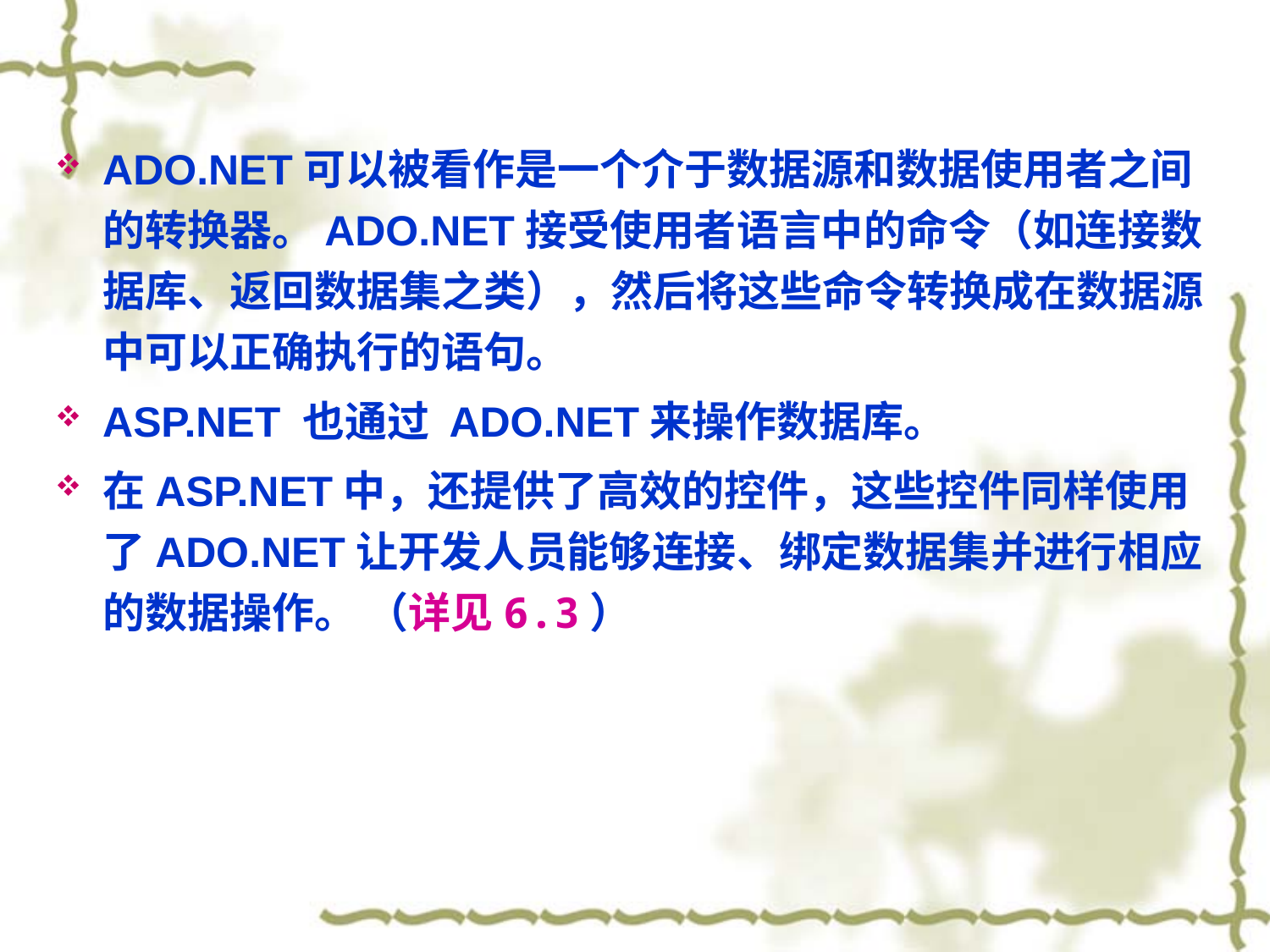

ADO.NET可以被看作是一个介于数据源和数据使用者之间的转换器。ADO.NET接受使用者语言中的命令（如连接数据库、返回数据集之类），然后将这些命令转换成在数据源中可以正确执行的语句。
ASP.NET 也通过 ADO.NET来操作数据库。
在ASP.NET中，还提供了高效的控件，这些控件同样使用了ADO.NET让开发人员能够连接、绑定数据集并进行相应的数据操作。 （详见6.3）